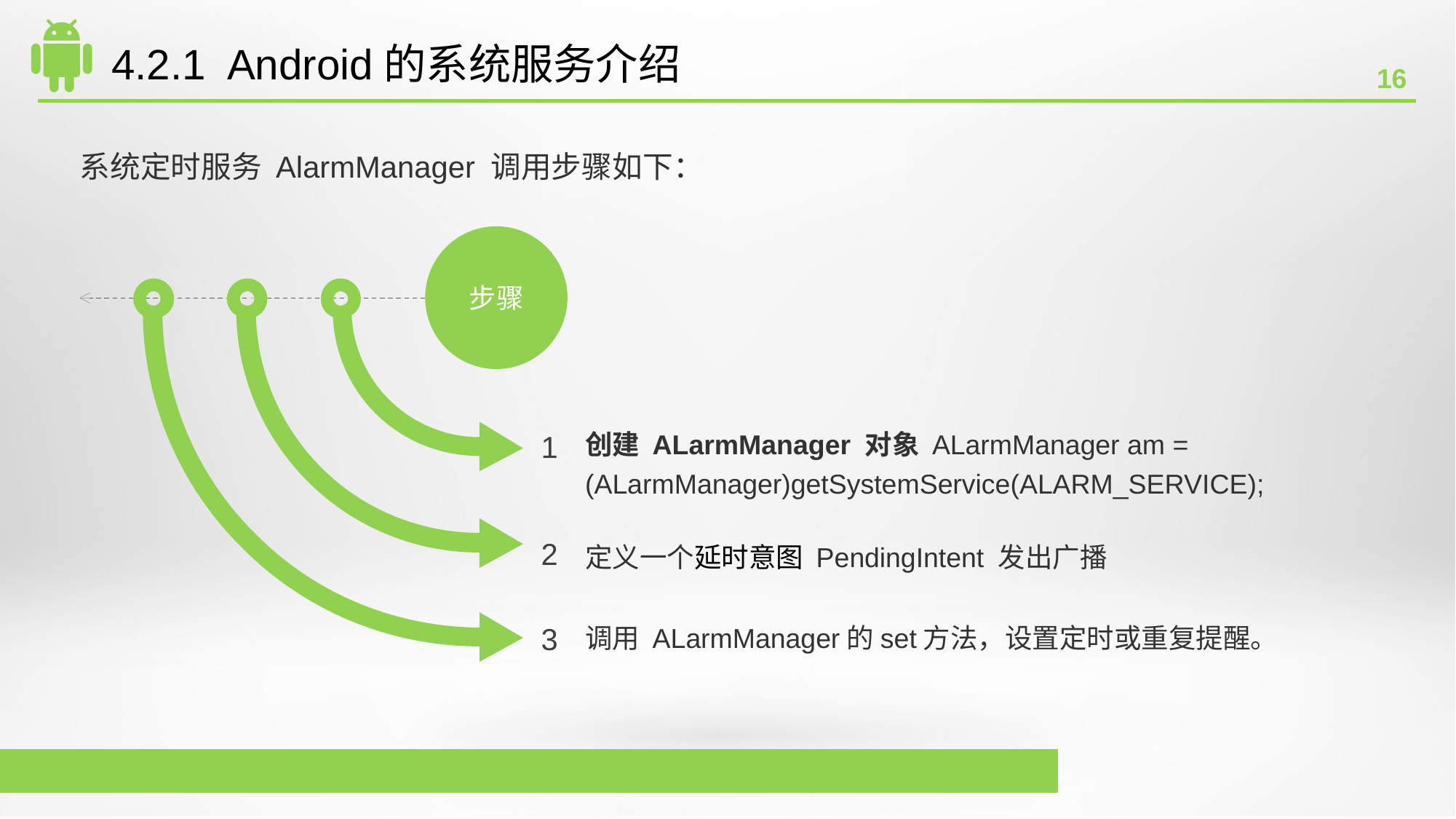

# 4.2.1  Android的系统服务介绍
系统定时服务 AlarmManager 调用步骤如下：
步骤

1
2
3
创建 ALarmManager 对象 ALarmManager am = (ALarmManager)getSystemService(ALARM_SERVICE);
定义一个延时意图 PendingIntent 发出广播
调用 ALarmManager的set方法，设置定时或重复提醒。